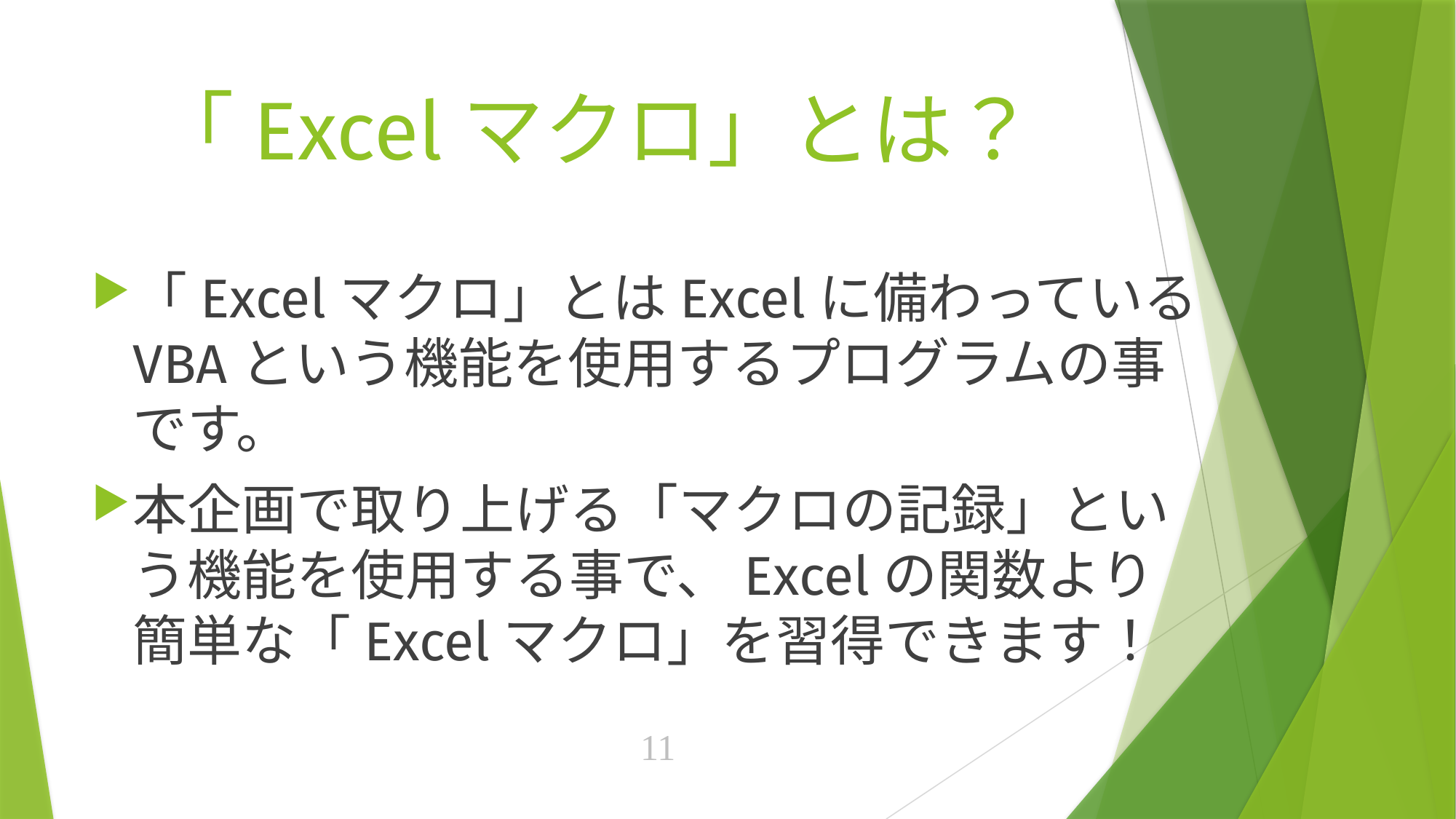

# 「Excelマクロ」とは？
「Excelマクロ」とはExcelに備わっているVBAという機能を使用するプログラムの事です。
本企画で取り上げる「マクロの記録」という機能を使用する事で、Excelの関数より簡単な「Excelマクロ」を習得できます！

11